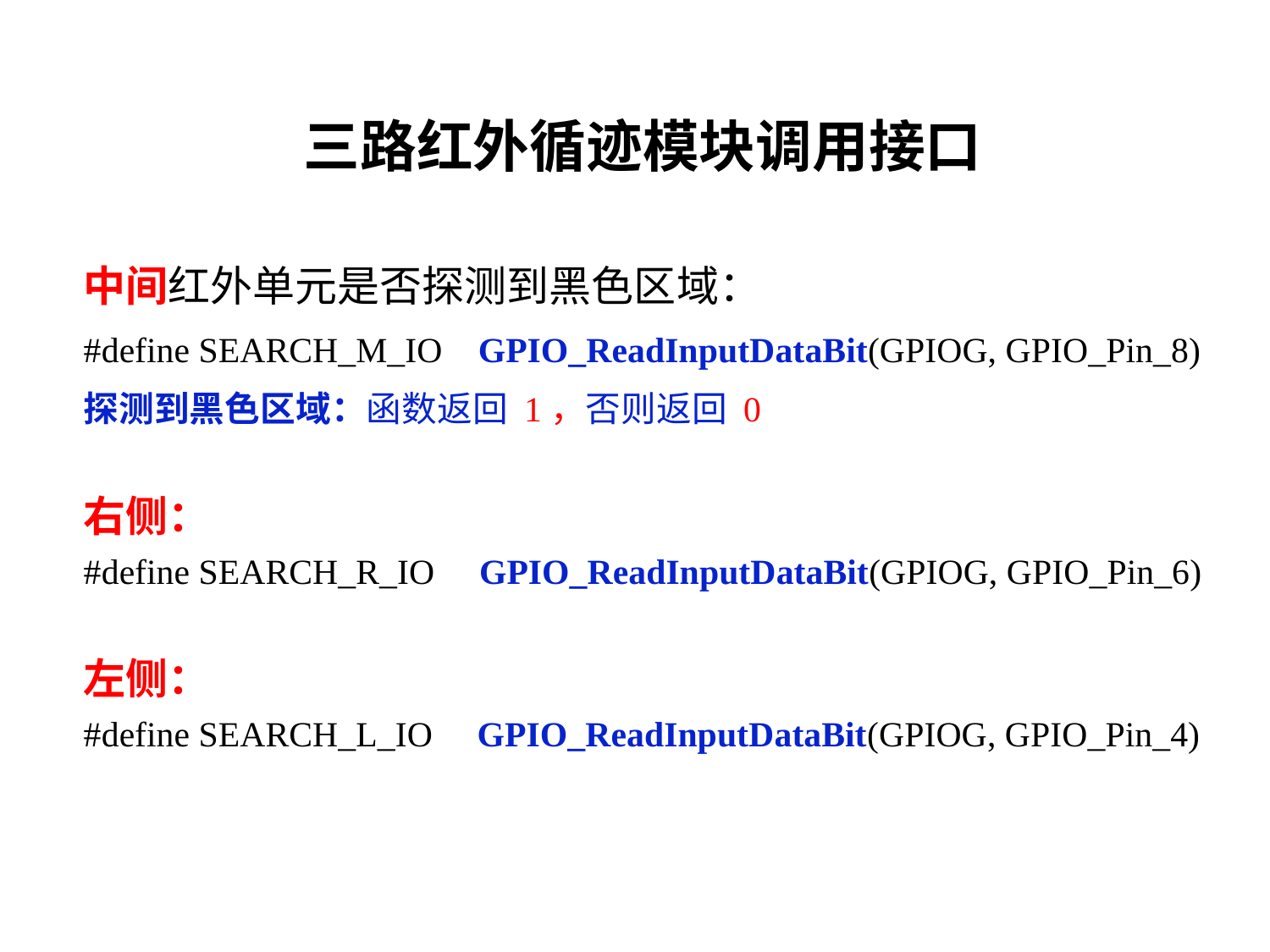

三路红外循迹模块调用接口

中间红外单元是否探测到黑色区域：
#define SEARCH_M_IO    GPIO_ReadInputDataBit(GPIOG, GPIO_Pin_8)
探测到黑色区域：函数返回 1，否则返回 0

右侧：
#define SEARCH_R_IO     GPIO_ReadInputDataBit(GPIOG, GPIO_Pin_6)

左侧：
#define SEARCH_L_IO     GPIO_ReadInputDataBit(GPIOG, GPIO_Pin_4)